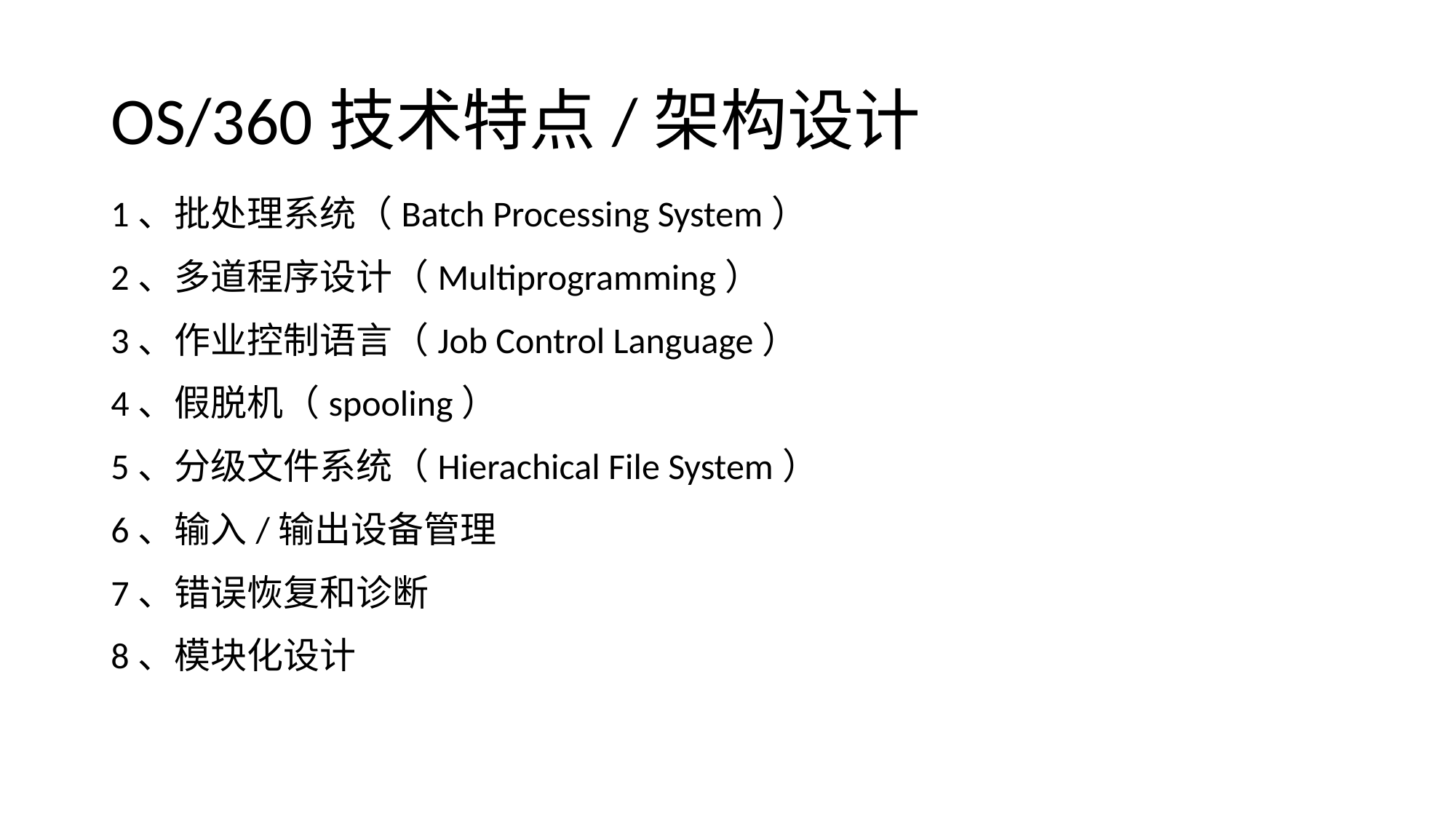

# OS/360技术特点/架构设计
1、批处理系统（Batch Processing System）
2、多道程序设计（Multiprogramming）
3、作业控制语言（Job Control Language）
4、假脱机（spooling）
5、分级文件系统（Hierachical File System）
6、输入/输出设备管理
7、错误恢复和诊断
8、模块化设计